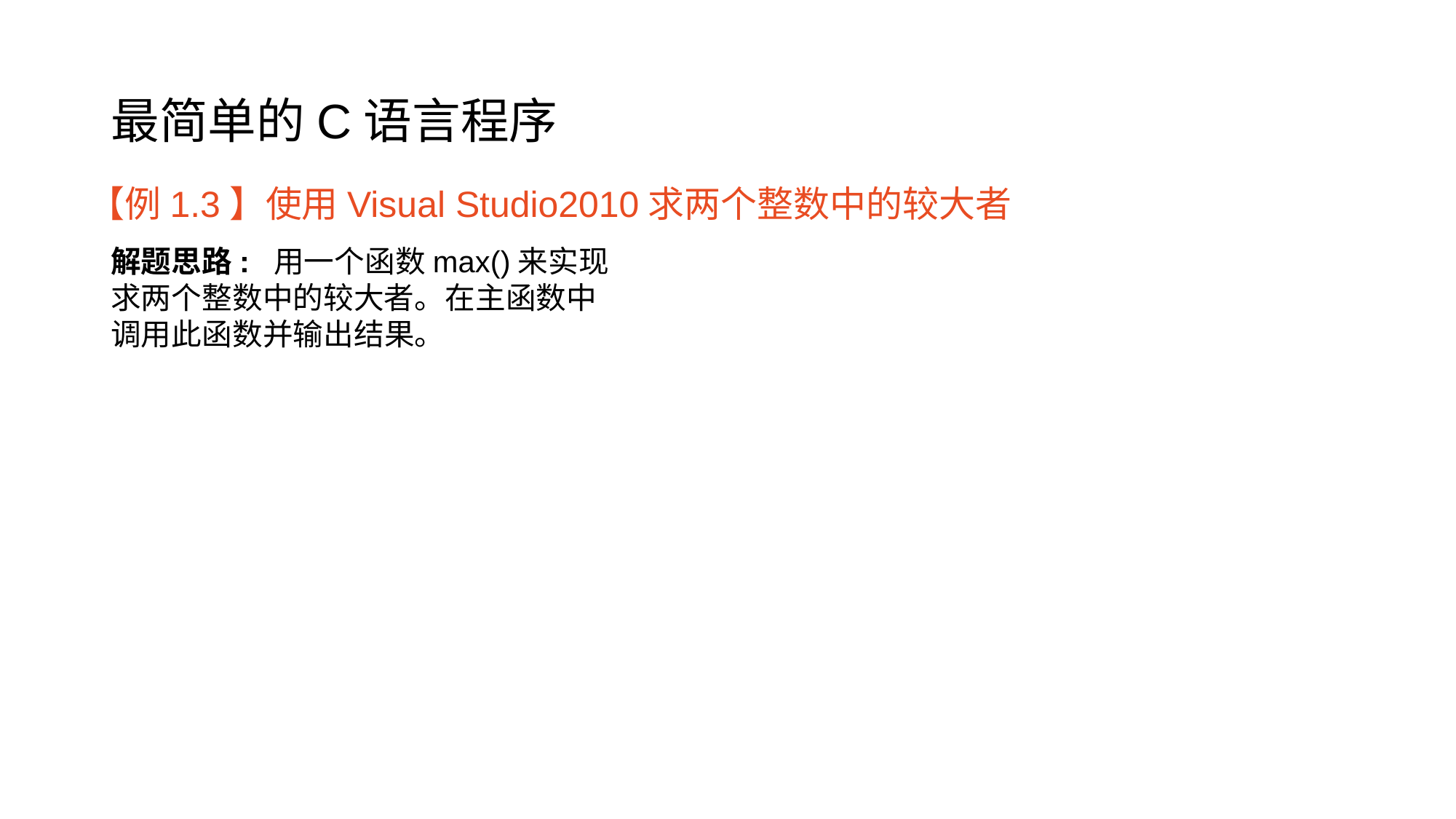

# 最简单的C语言程序
【例1.3】使用Visual Studio2010求两个整数中的较大者
解题思路:  用一个函数max()来实现求两个整数中的较大者。在主函数中调用此函数并输出结果。